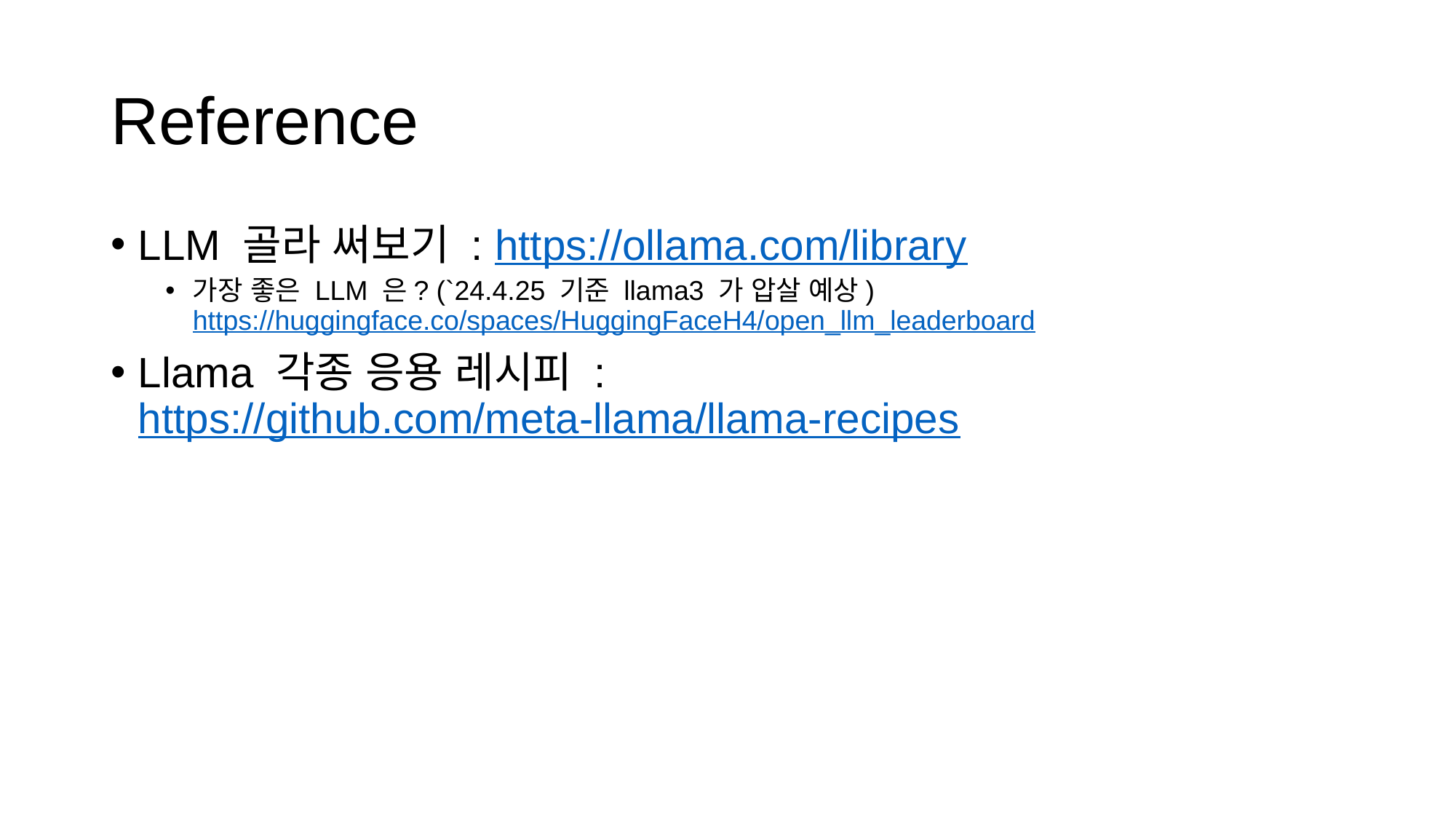

# Reference
LLM 골라 써보기 : https://ollama.com/library
가장 좋은 LLM 은? (`24.4.25 기준 llama3 가 압살 예상) https://huggingface.co/spaces/HuggingFaceH4/open_llm_leaderboard
Llama 각종 응용 레시피 : https://github.com/meta-llama/llama-recipes